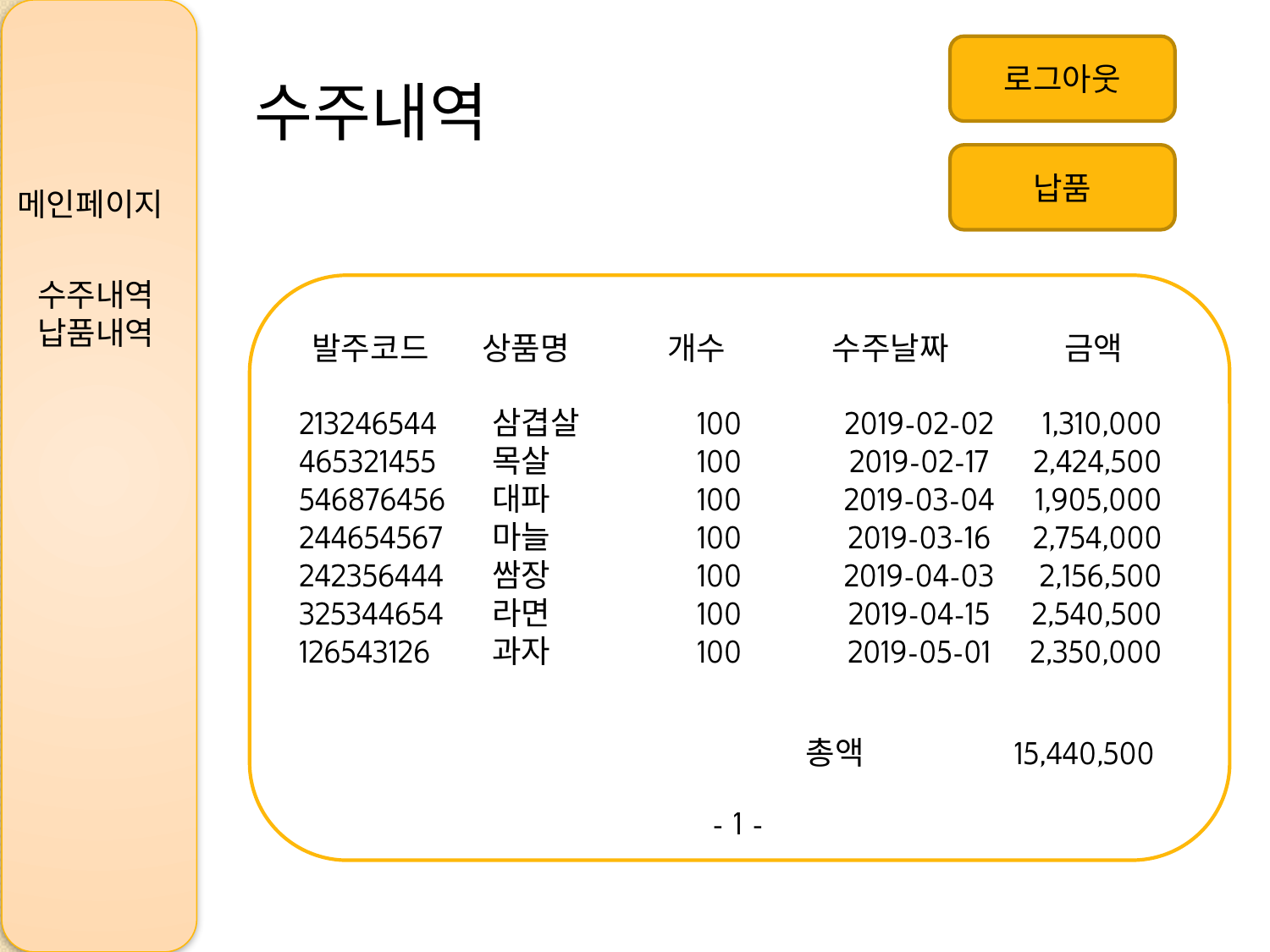

로그아웃
수주내역
납품
메인페이지
수주내역
납품내역

발주코드      상품명           개수            수주날짜             금액
213246544
465321455
546876456
244654567
242356444
325344654
126543126
2019-02-02
2019-02-17
2019-03-04
2019-03-16
2019-04-03
2019-04-15
2019-05-01
1,310,000
2,424,500
1,905,000
2,754,000
2,156,500
2,540,500
2,350,000
       총액                15,440,500
100
100
100
100
100
100
100
삼겹살
목살
대파
마늘
쌈장
라면
과자
- 1 -